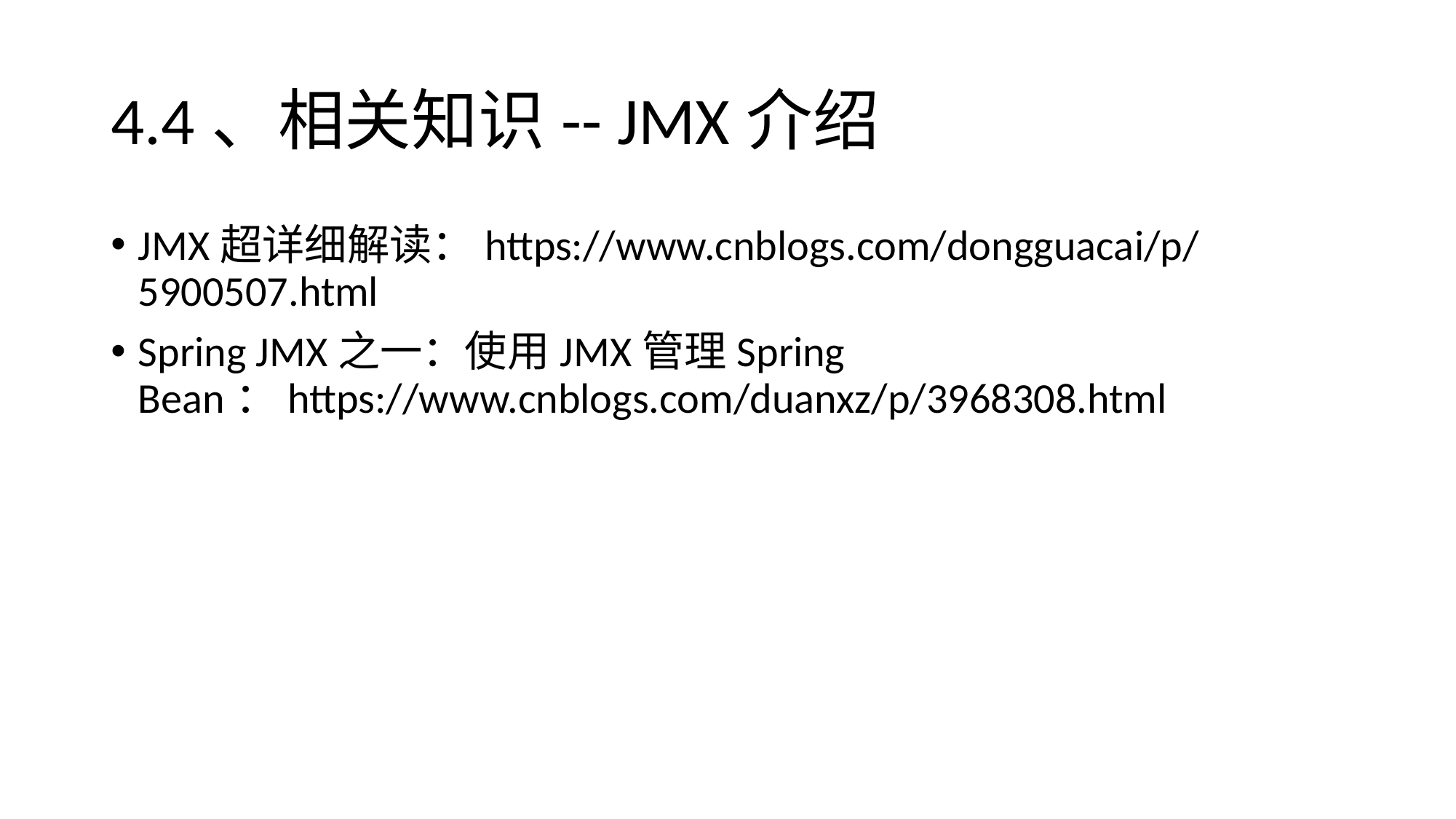

# 4.4、相关知识-- JMX介绍
JMX超详细解读：https://www.cnblogs.com/dongguacai/p/5900507.html
Spring JMX之一：使用JMX管理Spring Bean：https://www.cnblogs.com/duanxz/p/3968308.html